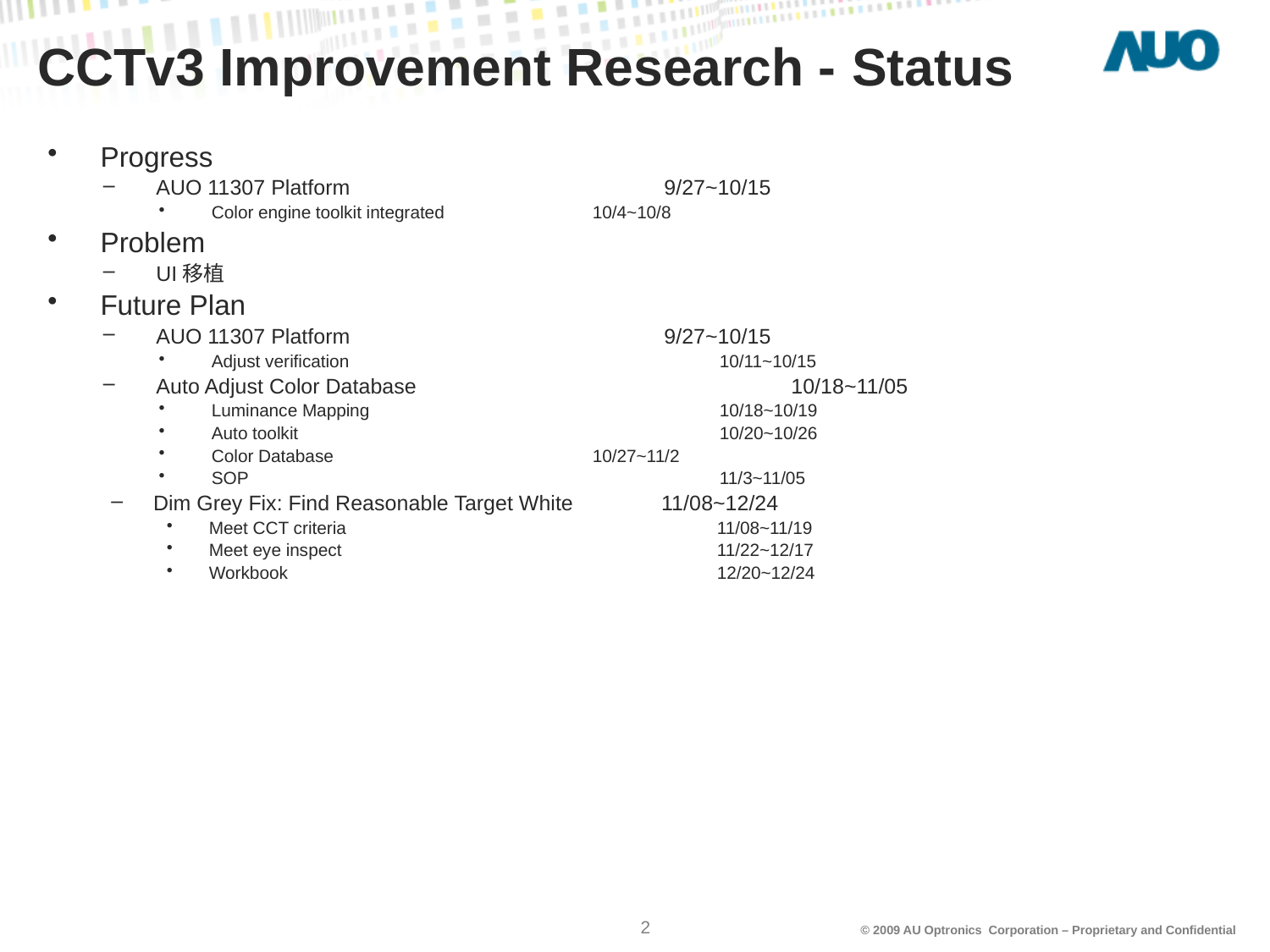

CCTv3 Improvement Research - Status
Progress
AUO 11307 Platform			9/27~10/15
Color engine toolkit integrated		10/4~10/8
Problem
UI移植
Future Plan
AUO 11307 Platform			9/27~10/15
Adjust verification			10/11~10/15
Auto Adjust Color Database			10/18~11/05
Luminance Mapping			10/18~10/19
Auto toolkit				10/20~10/26
Color Database			10/27~11/2
SOP				11/3~11/05
Dim Grey Fix: Find Reasonable Target White	11/08~12/24
Meet CCT criteria			11/08~11/19
Meet eye inspect			11/22~12/17
Workbook				12/20~12/24